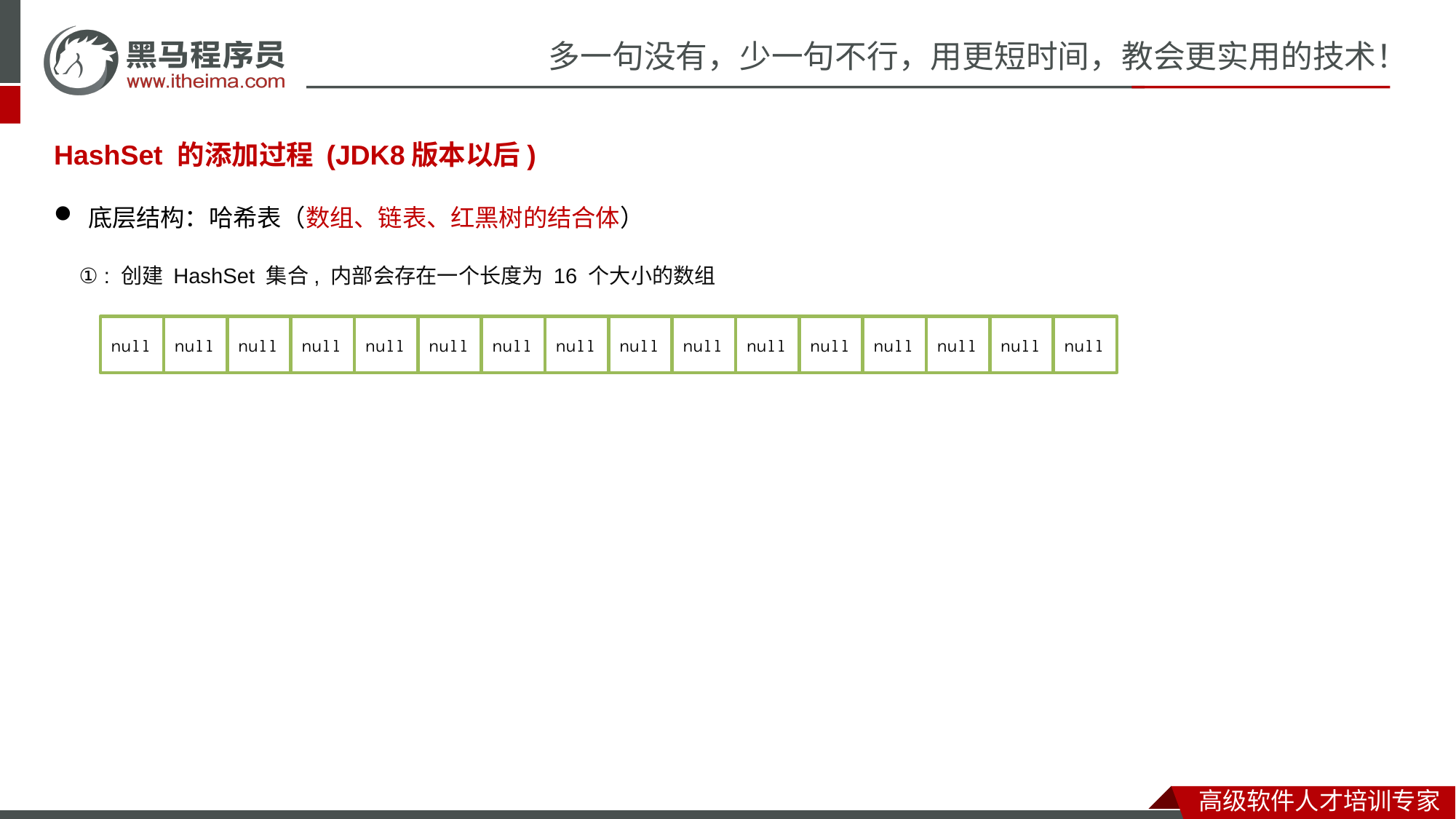

HashSet 的添加过程 (JDK8版本以后)
底层结构：哈希表（数组、链表、红黑树的结合体）
① : 创建 HashSet 集合, 内部会存在一个长度为 16 个大小的数组
null
null
null
null
null
null
null
null
null
null
null
null
null
null
null
null